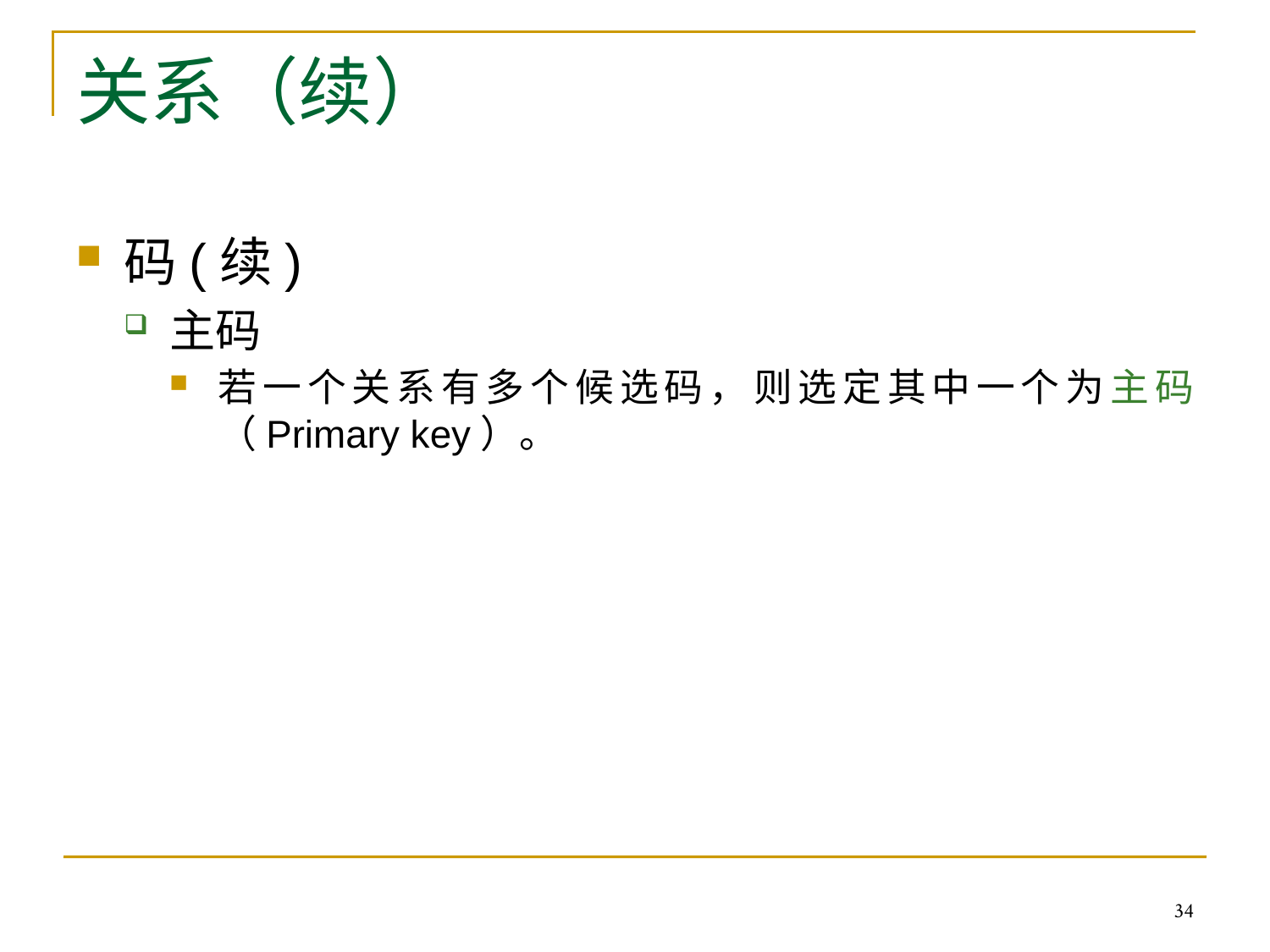

# 关系（续）
码(续)
主码
若一个关系有多个候选码，则选定其中一个为主码（Primary key）。
34